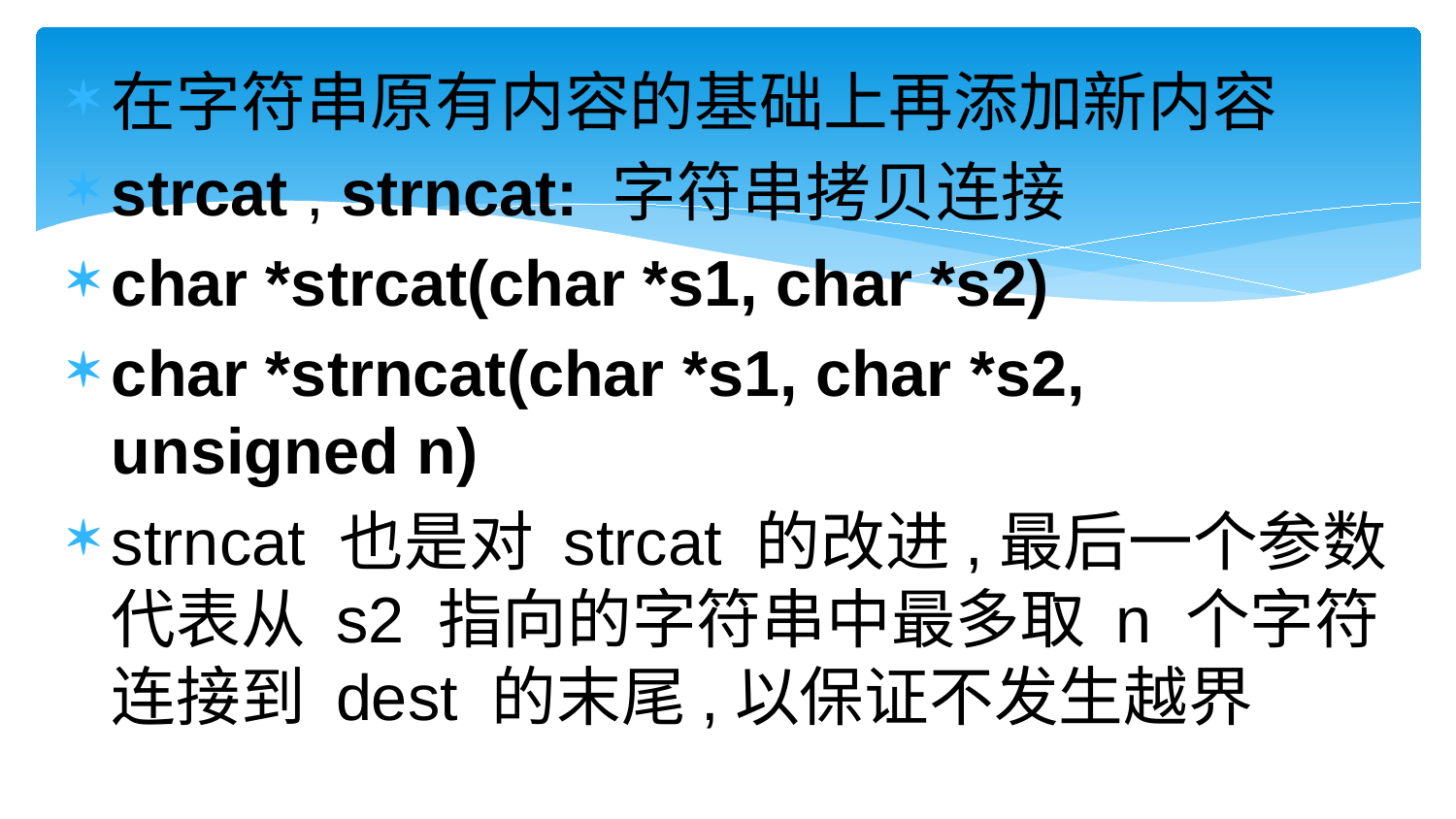

在字符串原有内容的基础上再添加新内容
strcat , strncat: 字符串拷贝连接
char *strcat(char *s1, char *s2)
char *strncat(char *s1, char *s2, unsigned n)
strncat 也是对 strcat 的改进,最后一个参数代表从 s2 指向的字符串中最多取 n 个字符连接到 dest 的末尾,以保证不发生越界